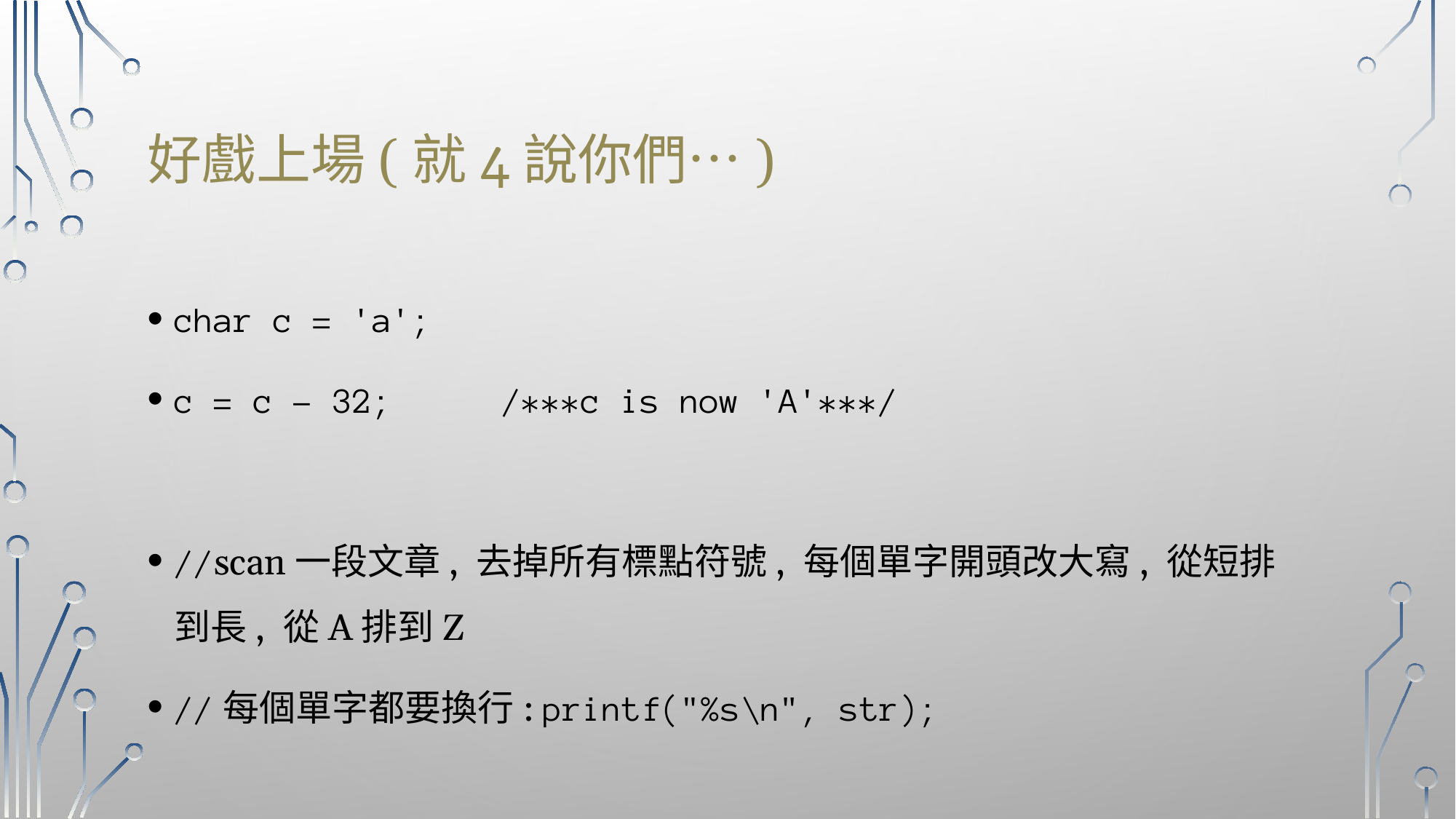

# 好戲上場(就4說你們…)
char c = 'a';
c = c - 32;		/***c is now 'A'***/

//scan一段文章, 去掉所有標點符號, 每個單字開頭改大寫, 從短排到長, 從A排到Z
//每個單字都要換行: printf("%s\n", str);